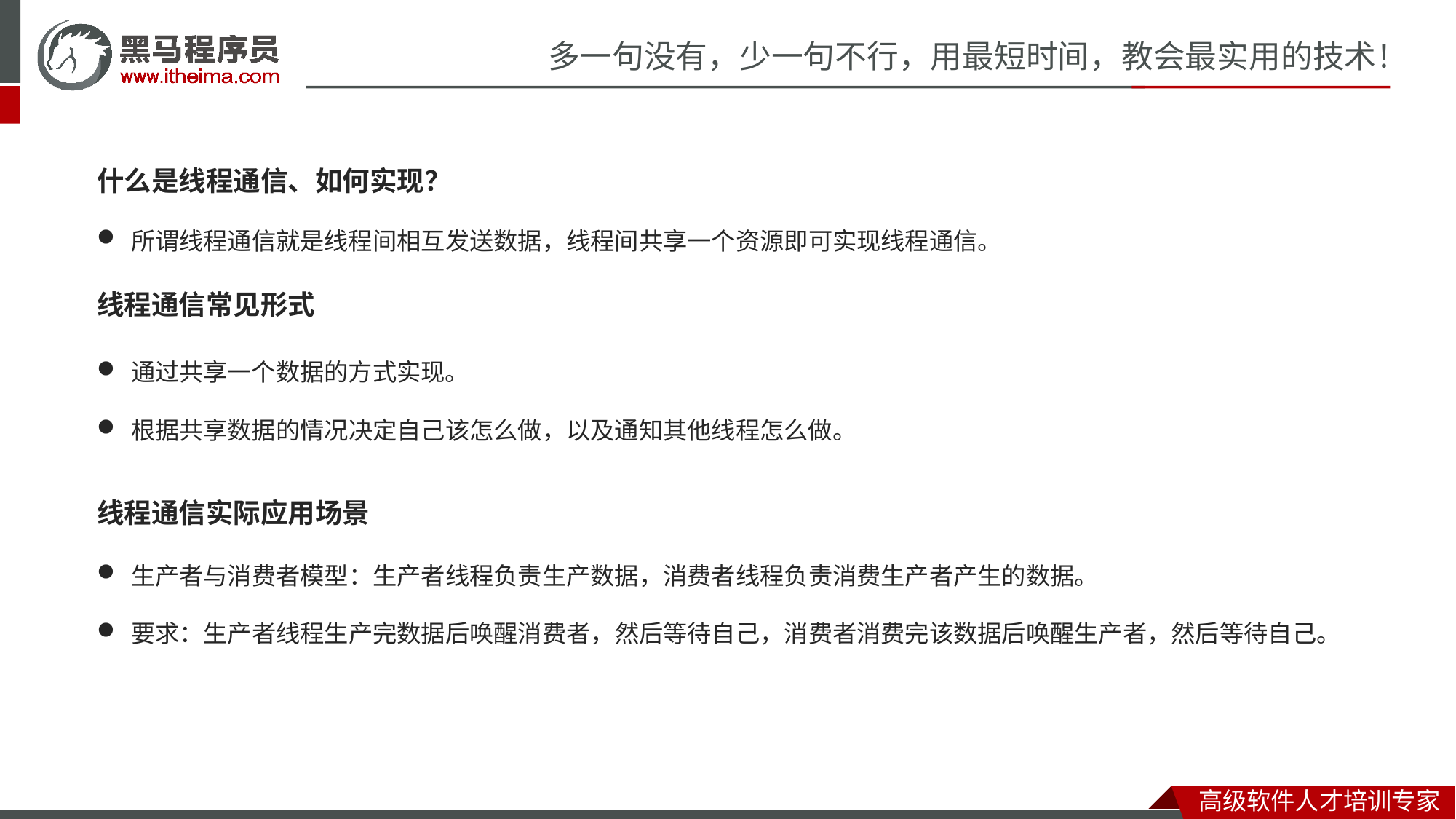

什么是线程通信、如何实现？
所谓线程通信就是线程间相互发送数据，线程间共享一个资源即可实现线程通信。
线程通信常见形式
通过共享一个数据的方式实现。
根据共享数据的情况决定自己该怎么做，以及通知其他线程怎么做。
线程通信实际应用场景
生产者与消费者模型：生产者线程负责生产数据，消费者线程负责消费生产者产生的数据。
要求：生产者线程生产完数据后唤醒消费者，然后等待自己，消费者消费完该数据后唤醒生产者，然后等待自己。